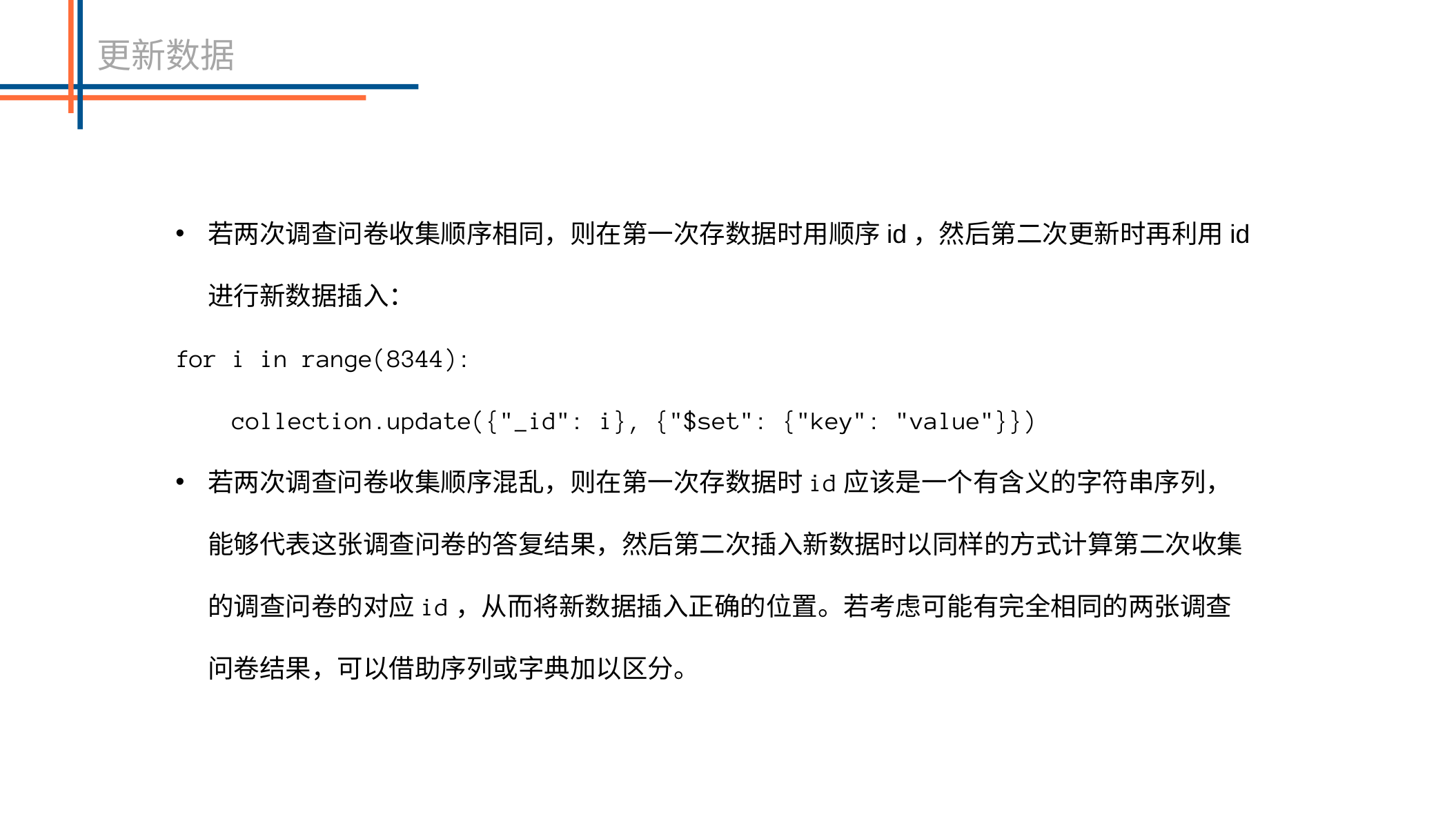

更新数据

若两次调查问卷收集顺序相同，则在第一次存数据时用顺序id，然后第二次更新时再利用id进行新数据插入：
for i in range(8344):
    collection.update({"_id": i}, {"$set": {"key": "value"}})
若两次调查问卷收集顺序混乱，则在第一次存数据时id应该是一个有含义的字符串序列，能够代表这张调查问卷的答复结果，然后第二次插入新数据时以同样的方式计算第二次收集的调查问卷的对应id，从而将新数据插入正确的位置。若考虑可能有完全相同的两张调查问卷结果，可以借助序列或字典加以区分。